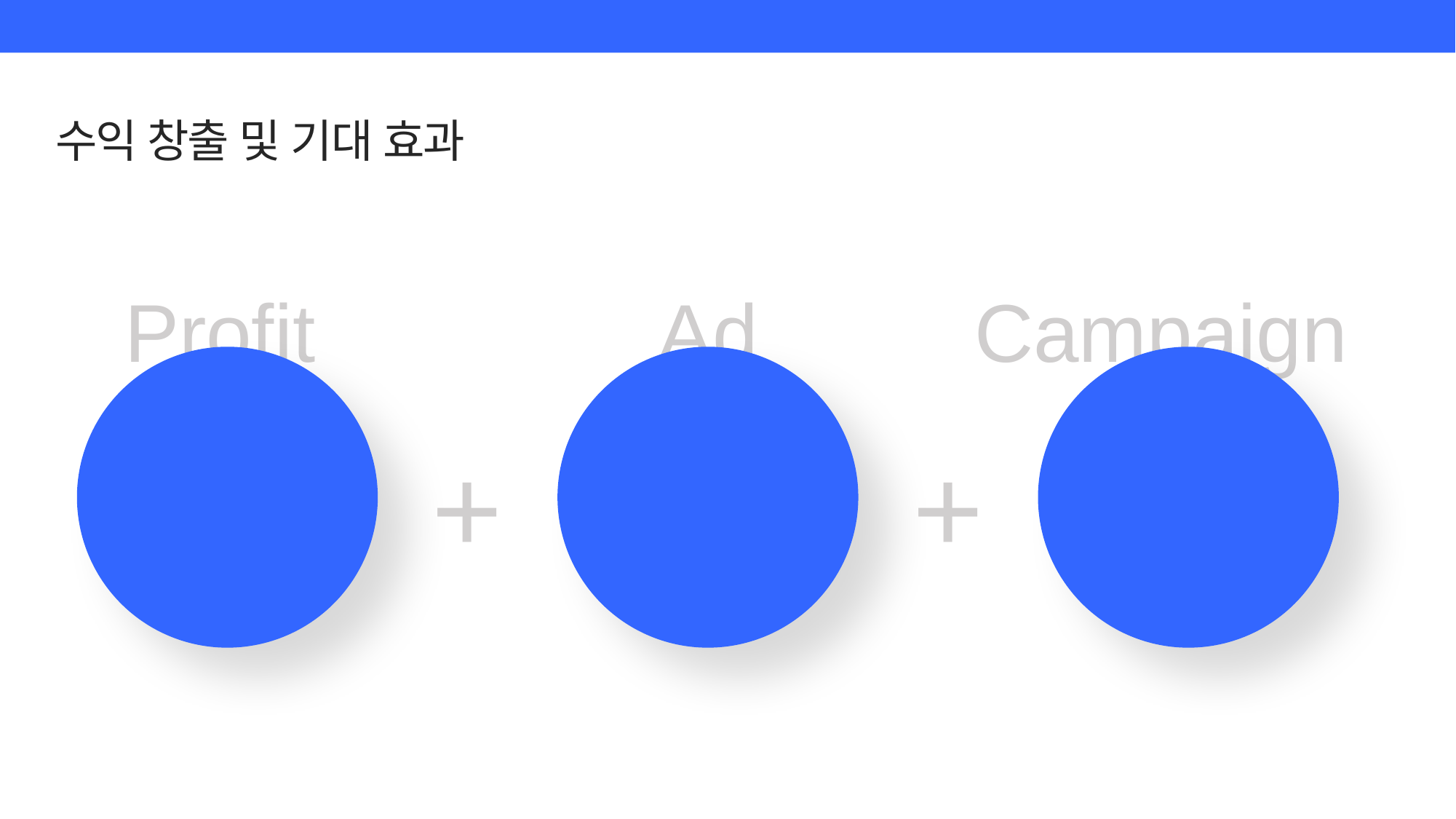

To be
수익 창출 및 기대 효과
Profit
회원 대상
이용 결제금

챌린지 실패 시
잔존 예치금
필수 기능 외 유료화

Ad
기업 대상
광고 구좌 판매
&  제휴 수수료

교육, 운동, 건강 등
관련 업종 광고 채널화
Campaign
캠페인 투자 유치
& 굿즈 상품화

기업 및 정부 기관
캠페인 콜라보
굿즈 판매 수익 창출
+
+